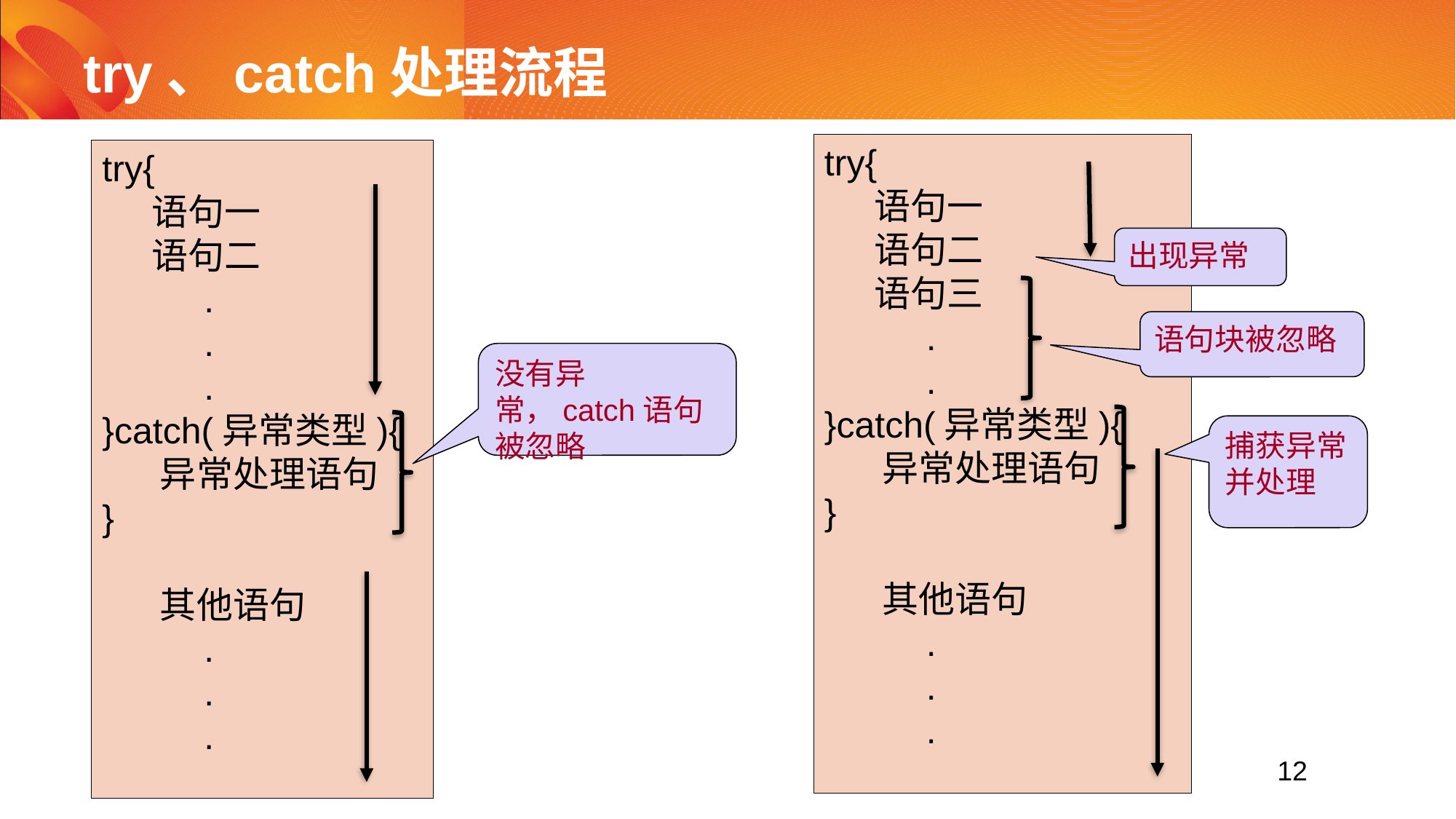

# try、catch处理流程
try{
     语句一
     语句二
     语句三
          .
          .
}catch(异常类型){
      异常处理语句
}

      其他语句
          .
          .
          .

出现异常

语句块被忽略

捕获异常并处理
try{
     语句一
     语句二
          .
          .
          .
}catch(异常类型){
      异常处理语句
}

      其他语句
          .
          .
          .

没有异常，catch语句被忽略